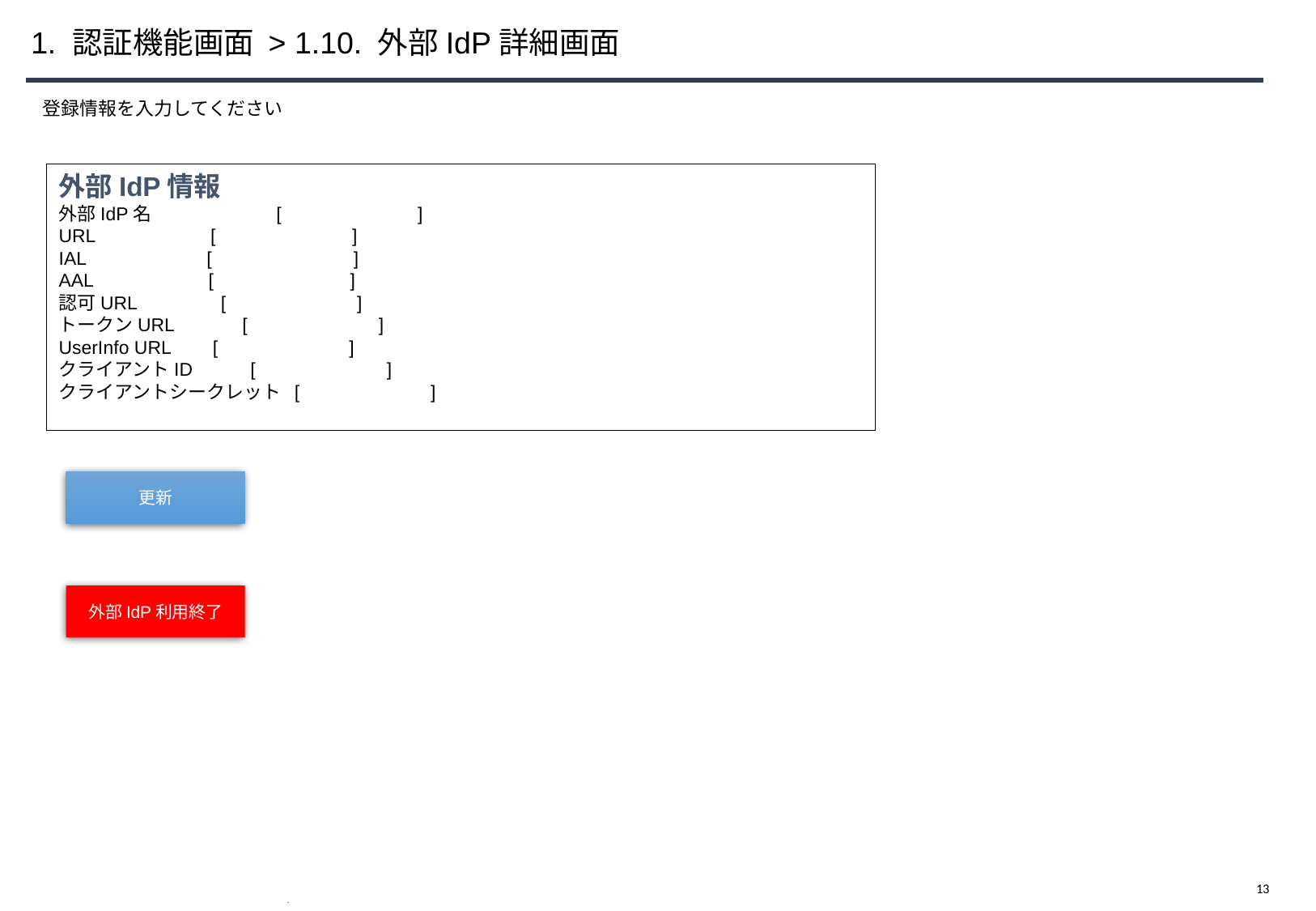

# 1. 認証機能画面 > 1.10. 外部IdP詳細画面
登録情報を入力してください
外部IdP情報
外部IdP名　　　　　　  [                          ]
URL                      [                          ]
IAL                       [                           ]
AAL                      [                          ]
認可URL                [                         ]
トークンURL             [                         ]
UserInfo URL        [                         ]
クライアントID           [                         ]
クライアントシークレット  [                         ]

更新
外部IdP利用終了